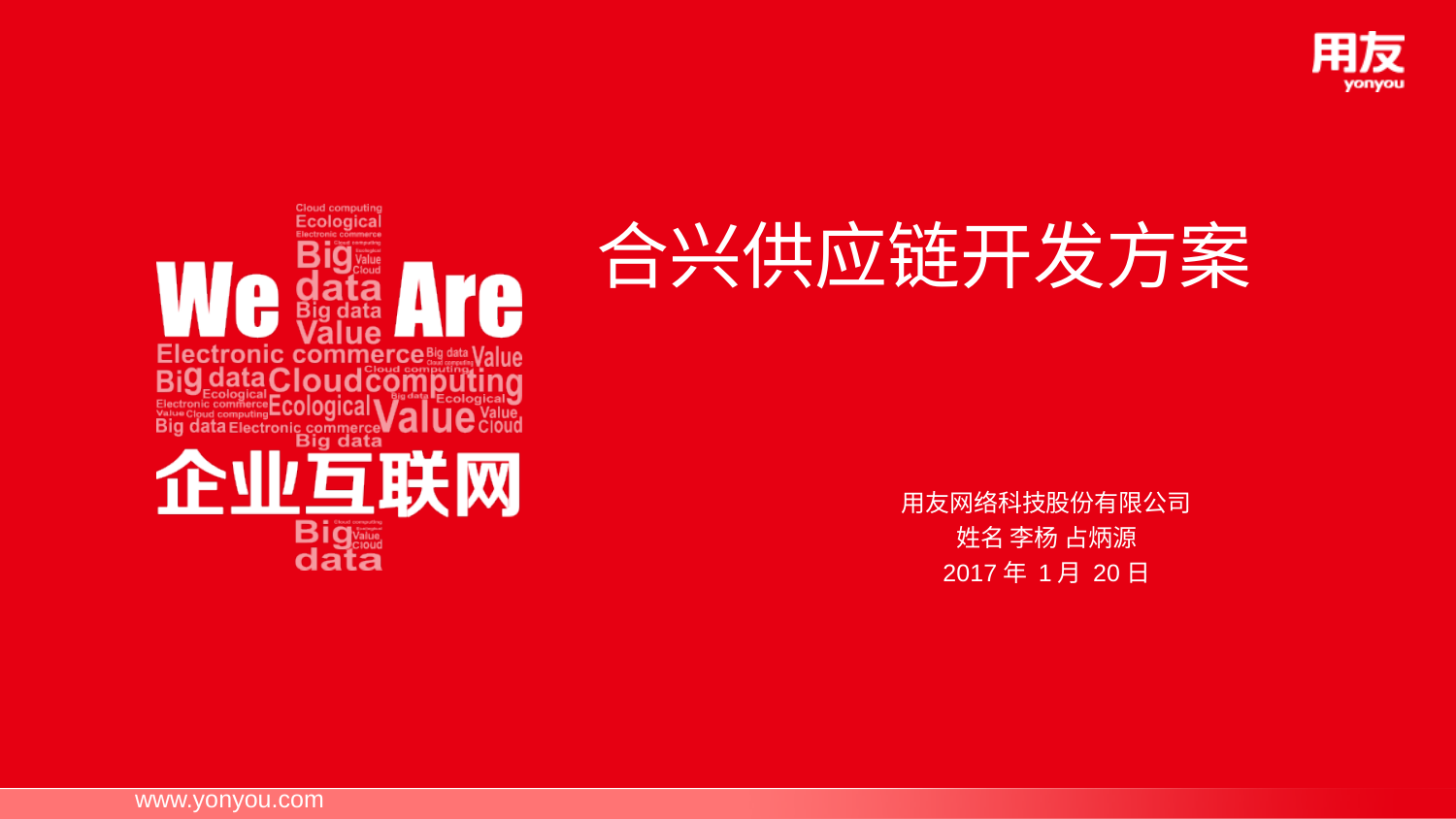

合兴供应链开发方案
用友网络科技股份有限公司
姓名 李杨 占炳源
2017年 1月 20日